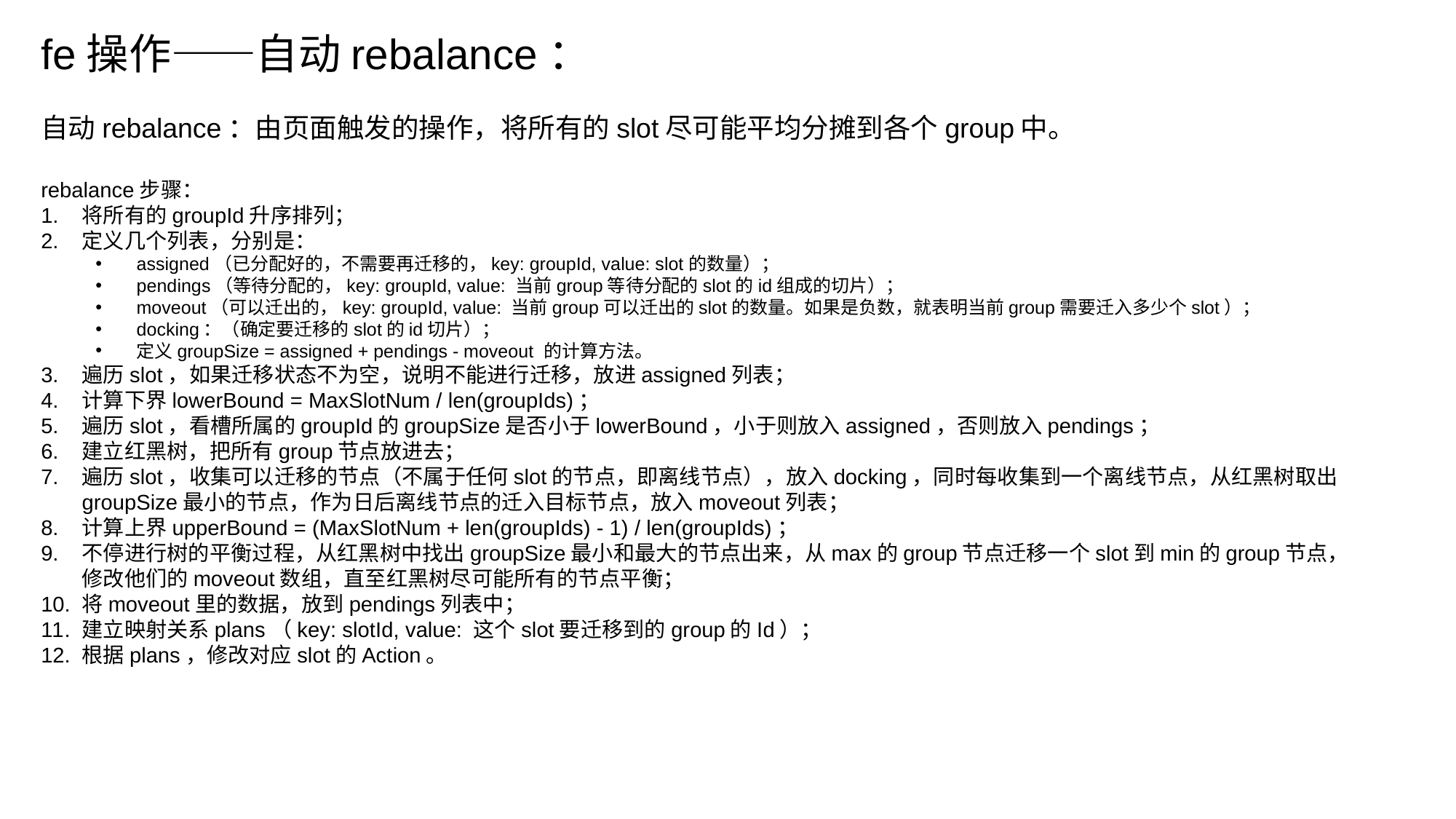

fe操作——自动rebalance：
自动rebalance：由页面触发的操作，将所有的slot尽可能平均分摊到各个group中。

rebalance步骤：
将所有的groupId升序排列；
定义几个列表，分别是：
assigned（已分配好的，不需要再迁移的，key: groupId, value: slot的数量）；
pendings（等待分配的，key: groupId, value: 当前group等待分配的slot的id组成的切片）；
moveout（可以迁出的，key: groupId, value: 当前group可以迁出的slot的数量。如果是负数，就表明当前group需要迁入多少个slot）；
docking：（确定要迁移的slot的id切片）；
定义groupSize = assigned + pendings - moveout 的计算方法。
遍历slot，如果迁移状态不为空，说明不能进行迁移，放进assigned列表；
计算下界lowerBound = MaxSlotNum / len(groupIds)；
遍历slot，看槽所属的groupId的groupSize是否小于lowerBound，小于则放入assigned，否则放入pendings；
建立红黑树，把所有group节点放进去；
遍历slot，收集可以迁移的节点（不属于任何slot的节点，即离线节点），放入docking，同时每收集到一个离线节点，从红黑树取出groupSize最小的节点，作为日后离线节点的迁入目标节点，放入moveout列表；
计算上界upperBound = (MaxSlotNum + len(groupIds) - 1) / len(groupIds)；
不停进行树的平衡过程，从红黑树中找出groupSize最小和最大的节点出来，从max的group节点迁移一个slot到min的group节点，修改他们的moveout数组，直至红黑树尽可能所有的节点平衡；
将moveout里的数据，放到pendings列表中；
建立映射关系plans（key: slotId, value: 这个slot要迁移到的group的Id）；
根据plans，修改对应slot的Action。